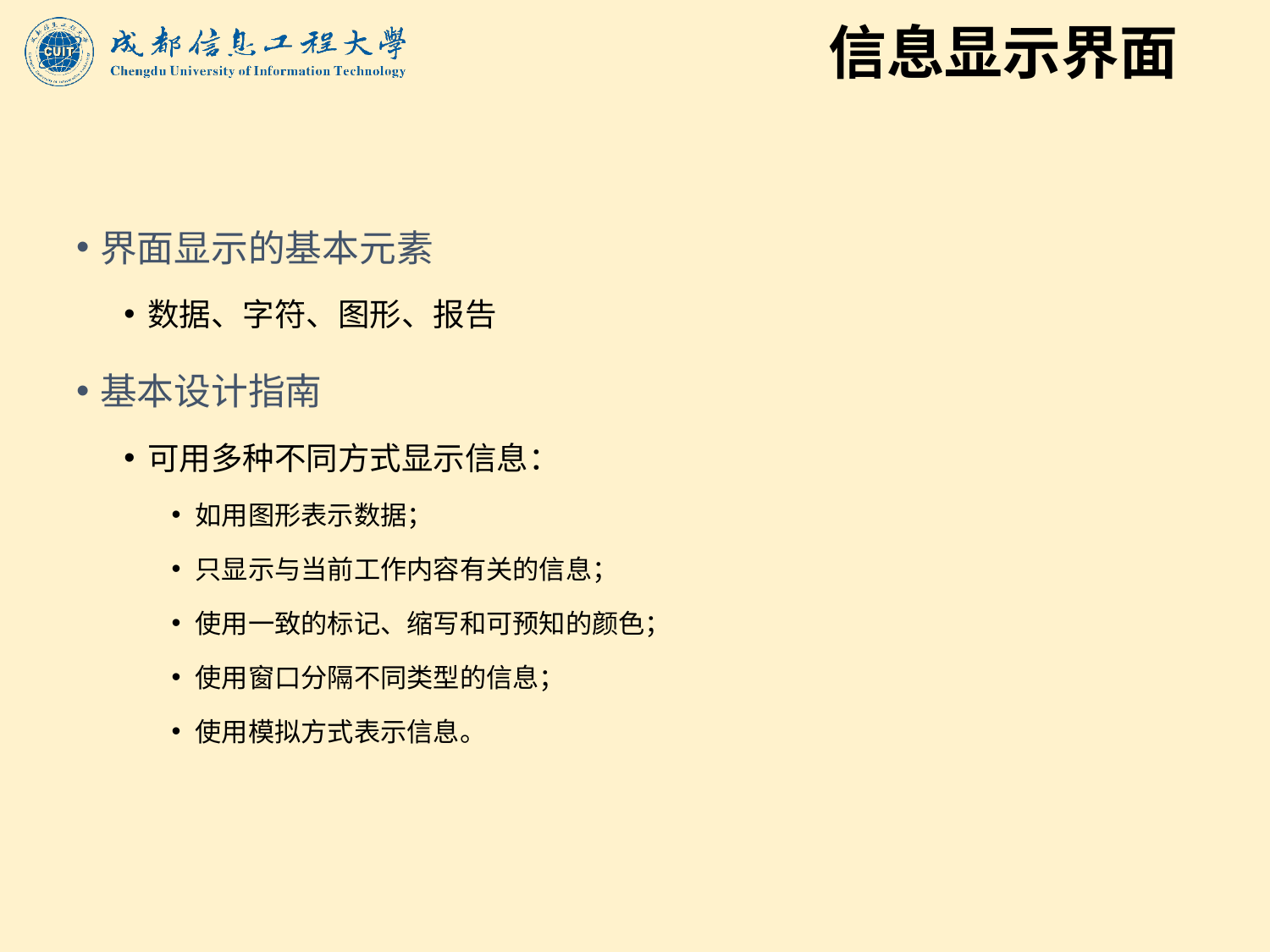

# 信息显示界面
界面显示的基本元素
数据、字符、图形、报告
基本设计指南
可用多种不同方式显示信息：
如用图形表示数据；
只显示与当前工作内容有关的信息；
使用一致的标记、缩写和可预知的颜色；
使用窗口分隔不同类型的信息；
使用模拟方式表示信息。